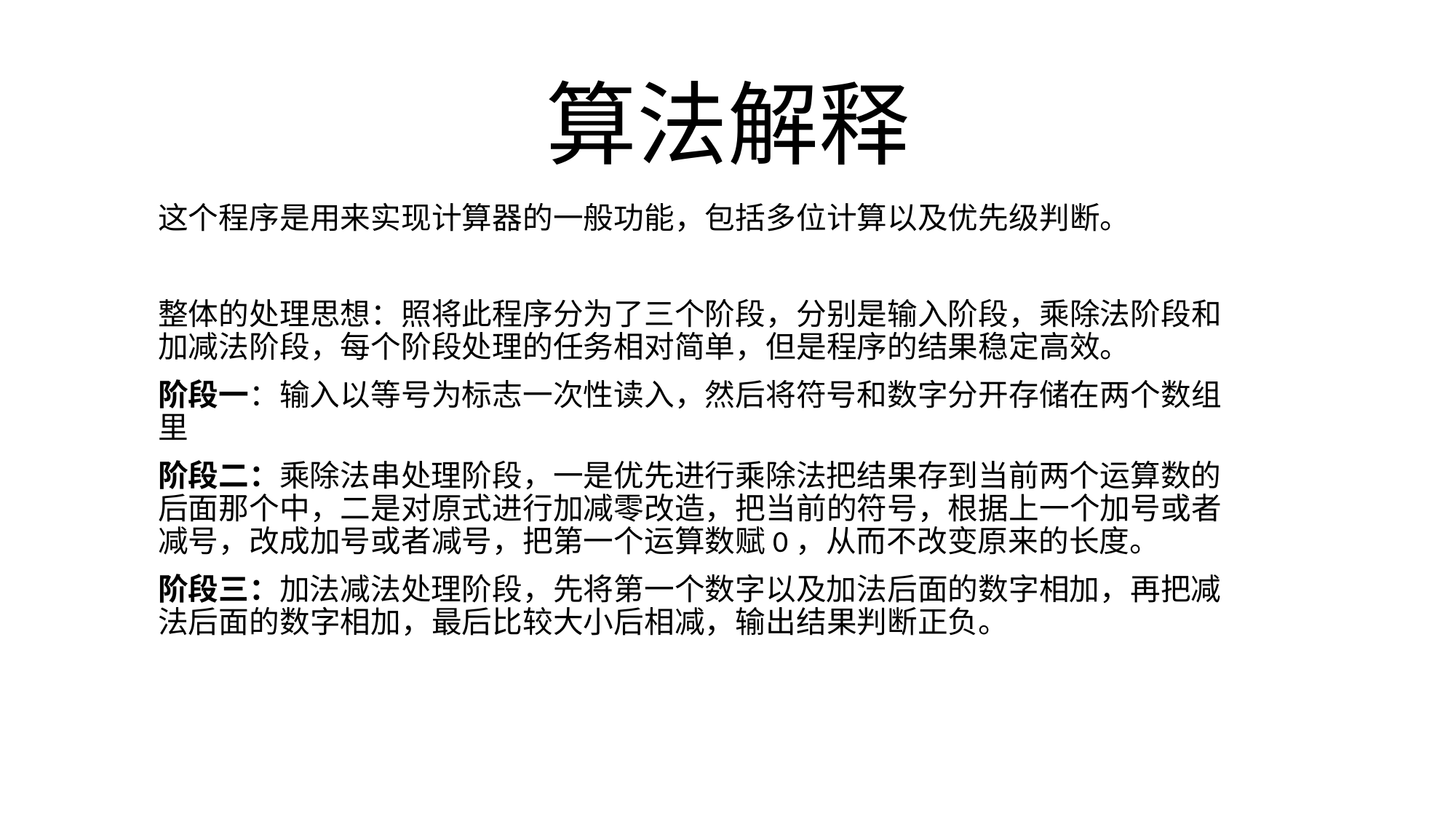

# 算法解释
这个程序是用来实现计算器的一般功能，包括多位计算以及优先级判断。

整体的处理思想：照将此程序分为了三个阶段，分别是输入阶段，乘除法阶段和加减法阶段，每个阶段处理的任务相对简单，但是程序的结果稳定高效。
阶段一：输入以等号为标志一次性读入，然后将符号和数字分开存储在两个数组里
阶段二：乘除法串处理阶段，一是优先进行乘除法把结果存到当前两个运算数的后面那个中，二是对原式进行加减零改造，把当前的符号，根据上一个加号或者减号，改成加号或者减号，把第一个运算数赋0，从而不改变原来的长度。
阶段三：加法减法处理阶段，先将第一个数字以及加法后面的数字相加，再把减法后面的数字相加，最后比较大小后相减，输出结果判断正负。